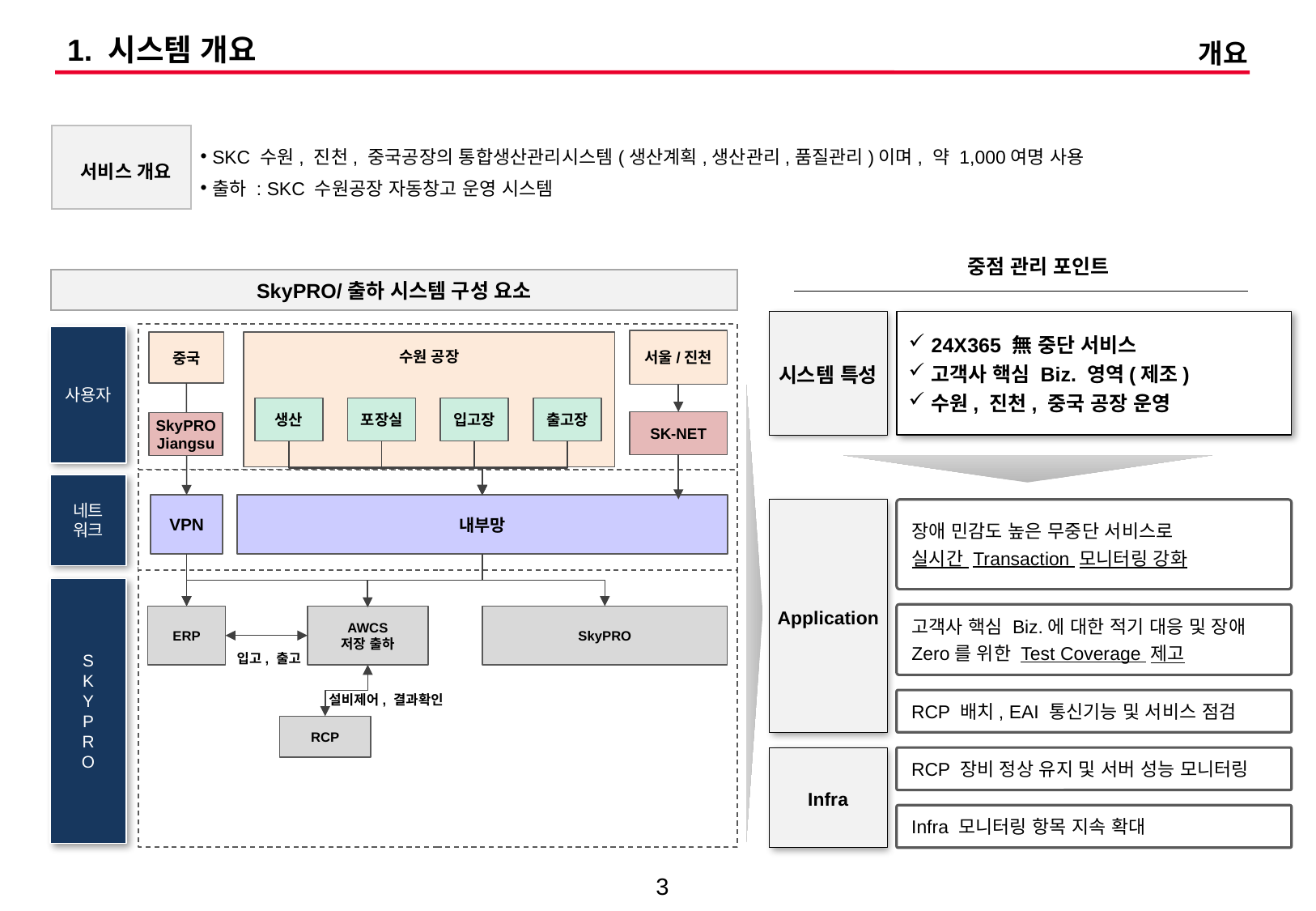

# 1. 시스템 개요
개요
 서비스 개요
SKC 수원, 진천, 중국공장의 통합생산관리시스템(생산계획,생산관리,품질관리)이며, 약 1,000여명 사용
출하 : SKC 수원공장 자동창고 운영 시스템
중점 관리 포인트
SkyPRO/출하 시스템 구성 요소
시스템 특성
24X365 無 중단 서비스
고객사 핵심 Biz. 영역(제조)
수원, 진천, 중국 공장 운영

사용자
서울/진천
중국

수원 공장
생산
포장실
입고장
출고장
SK-NET
SkyPRO
Jiangsu

네트
워크
VPN
내부망
장애 민감도 높은 무중단 서비스로
실시간 Transaction 모니터링 강화
Application

S
K
Y
P
R
O
고객사 핵심 Biz.에 대한 적기 대응 및 장애
Zero를 위한 Test Coverage 제고

ERP
AWCS
저장 출하
SkyPRO
입고, 출고
설비제어, 결과확인
RCP 배치, EAI 통신기능 및 서비스 점검
RCP

Infra
RCP 장비 정상 유지 및 서버 성능 모니터링
Infra 모니터링 항목 지속 확대